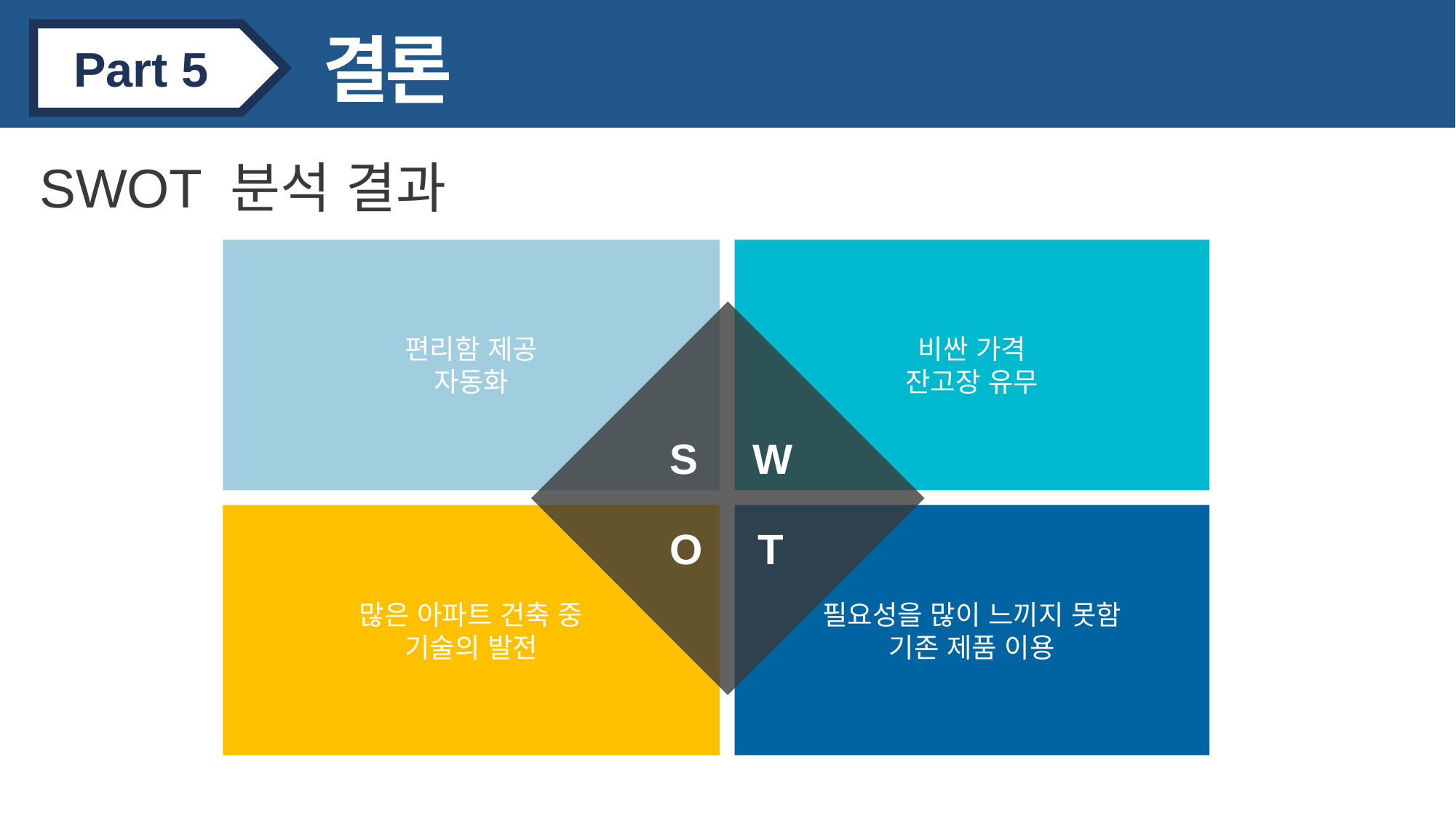

결론

Part 5
SWOT 분석 결과
편리함 제공
자동화
비싼 가격
잔고장 유무

S
W
많은 아파트 건축 중
기술의 발전
필요성을 많이 느끼지 못함
기존 제품 이용
O
T